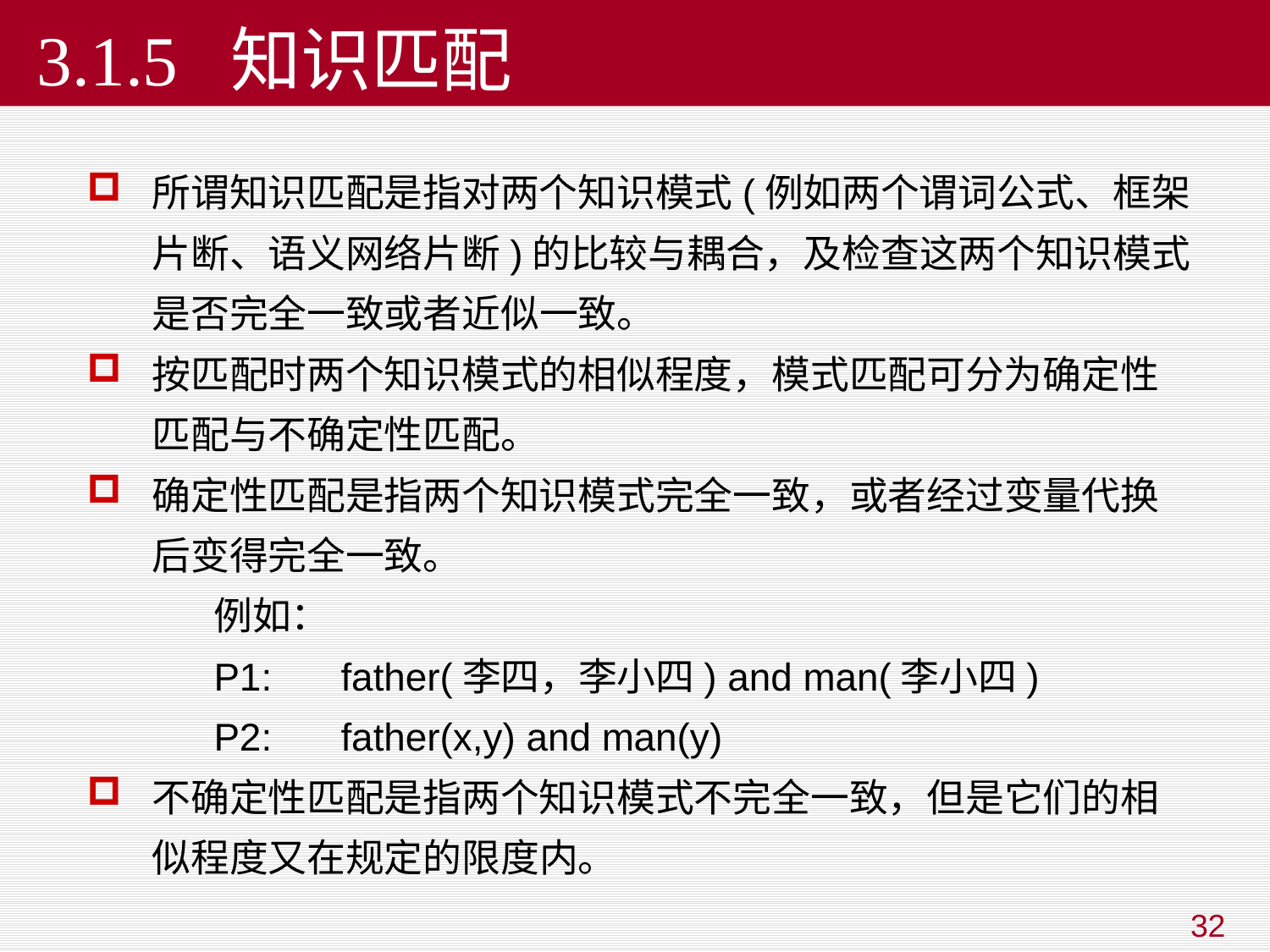

# 3.1.5  知识匹配
所谓知识匹配是指对两个知识模式(例如两个谓词公式、框架片断、语义网络片断)的比较与耦合，及检查这两个知识模式是否完全一致或者近似一致。
按匹配时两个知识模式的相似程度，模式匹配可分为确定性匹配与不确定性匹配。
确定性匹配是指两个知识模式完全一致，或者经过变量代换后变得完全一致。
	例如：
	P1:	father(李四，李小四) and man(李小四)
	P2:	father(x,y) and man(y)
不确定性匹配是指两个知识模式不完全一致，但是它们的相似程度又在规定的限度内。
32